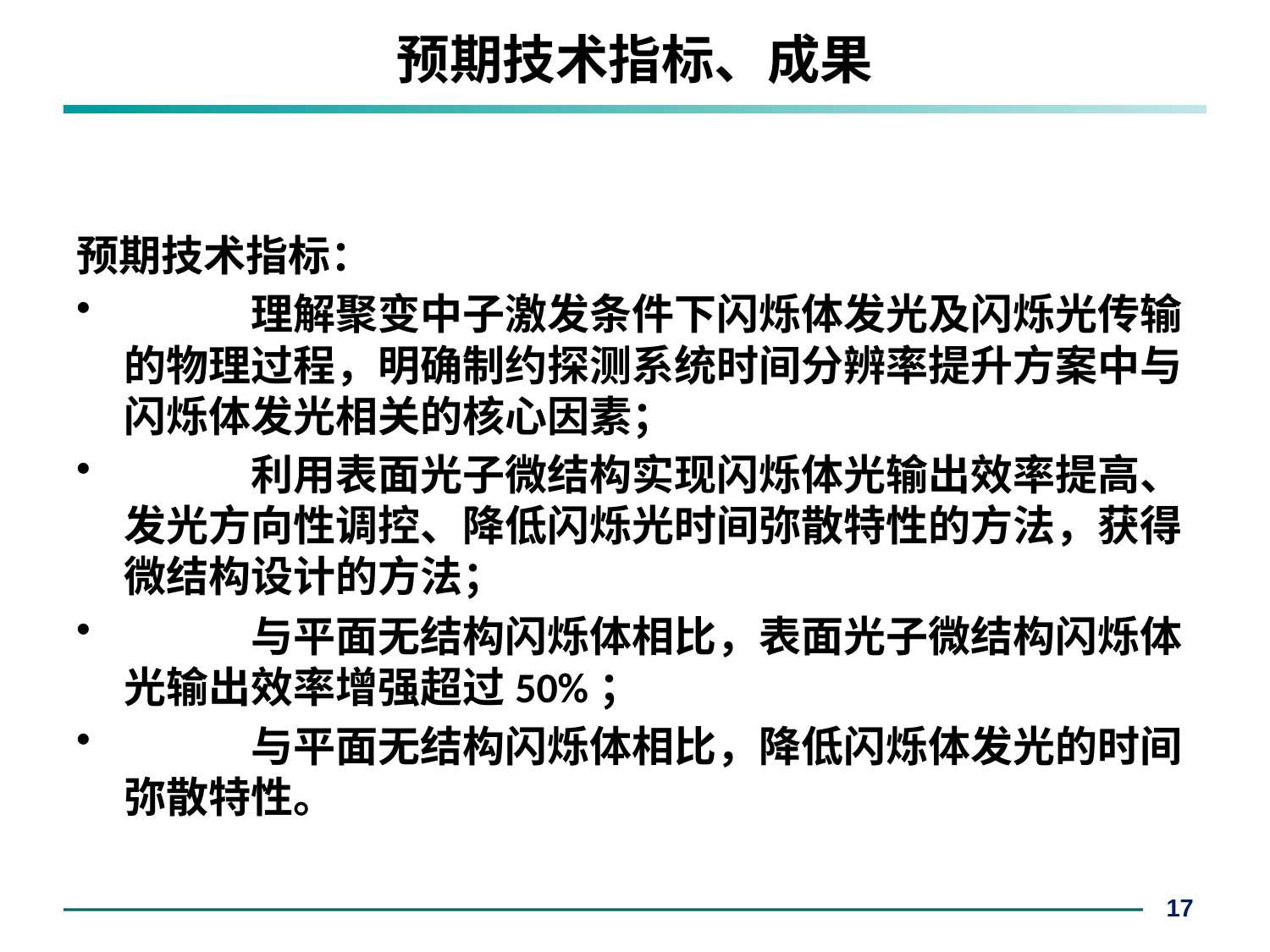

# 预期技术指标、成果
预期技术指标：
	理解聚变中子激发条件下闪烁体发光及闪烁光传输的物理过程，明确制约探测系统时间分辨率提升方案中与闪烁体发光相关的核心因素；
	利用表面光子微结构实现闪烁体光输出效率提高、发光方向性调控、降低闪烁光时间弥散特性的方法，获得微结构设计的方法；
	与平面无结构闪烁体相比，表面光子微结构闪烁体光输出效率增强超过50%；
	与平面无结构闪烁体相比，降低闪烁体发光的时间弥散特性。

17